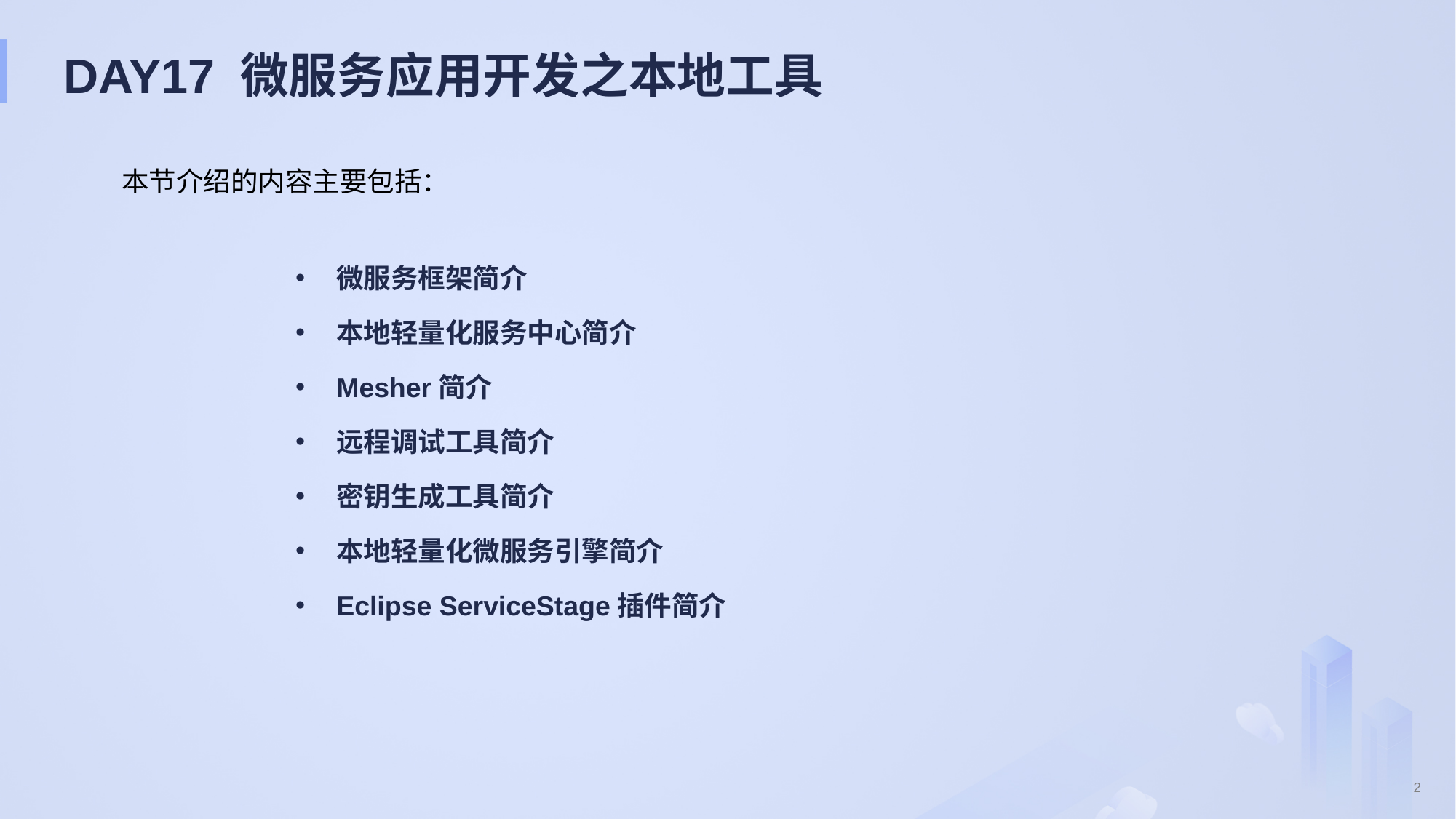

# DAY17 微服务应用开发之本地工具
本节介绍的内容主要包括：
微服务框架简介
本地轻量化服务中心简介
Mesher简介
远程调试工具简介
密钥生成工具简介
本地轻量化微服务引擎简介
Eclipse ServiceStage插件简介